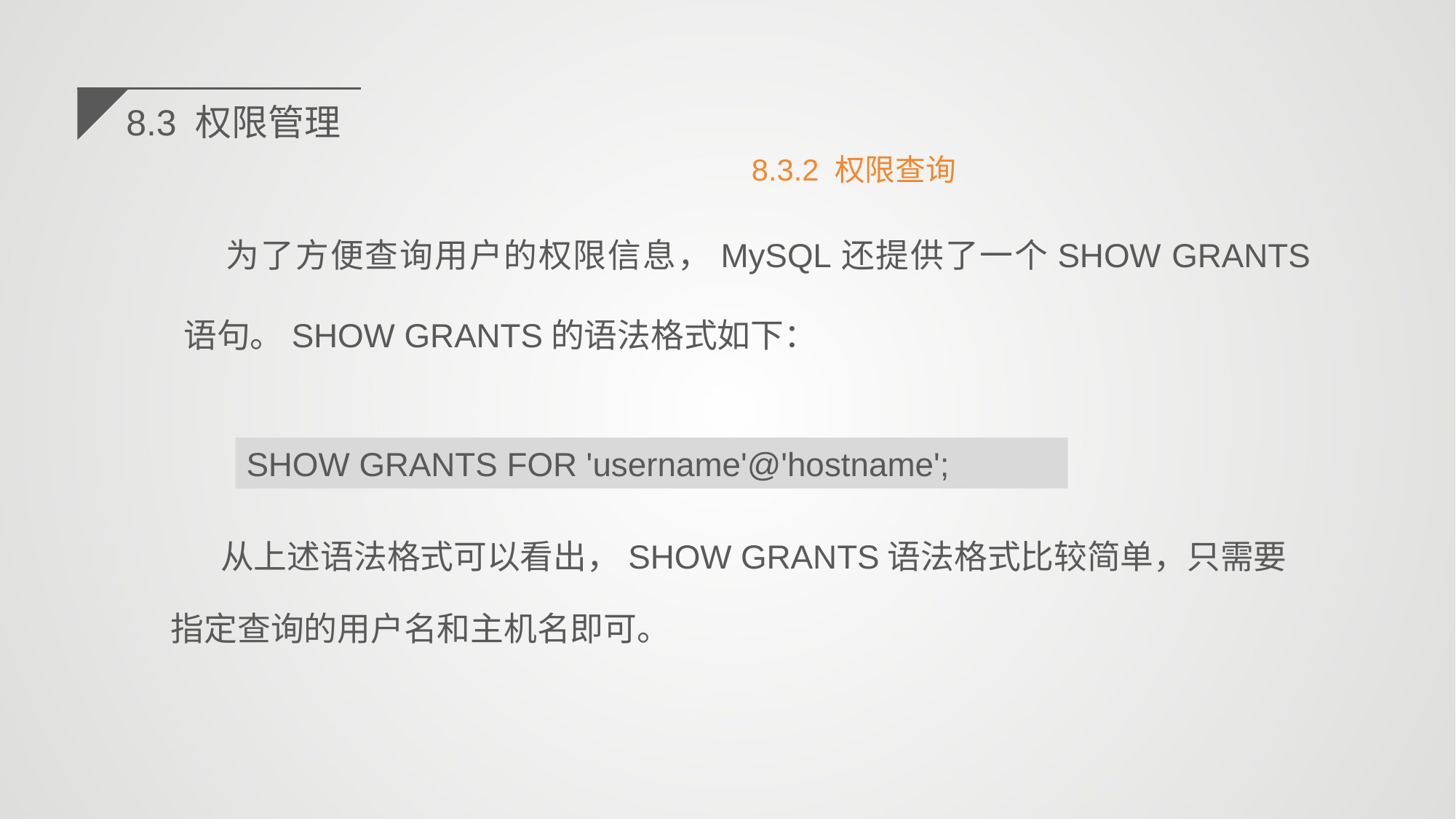

8.3 权限管理

8.3.2 权限查询

为了方便查询用户的权限信息，MySQL还提供了一个SHOW GRANTS语句。SHOW GRANTS的语法格式如下：
SHOW GRANTS FOR 'username'@'hostname';
     从上述语法格式可以看出，SHOW GRANTS语法格式比较简单，只需要指定查询的用户名和主机名即可。